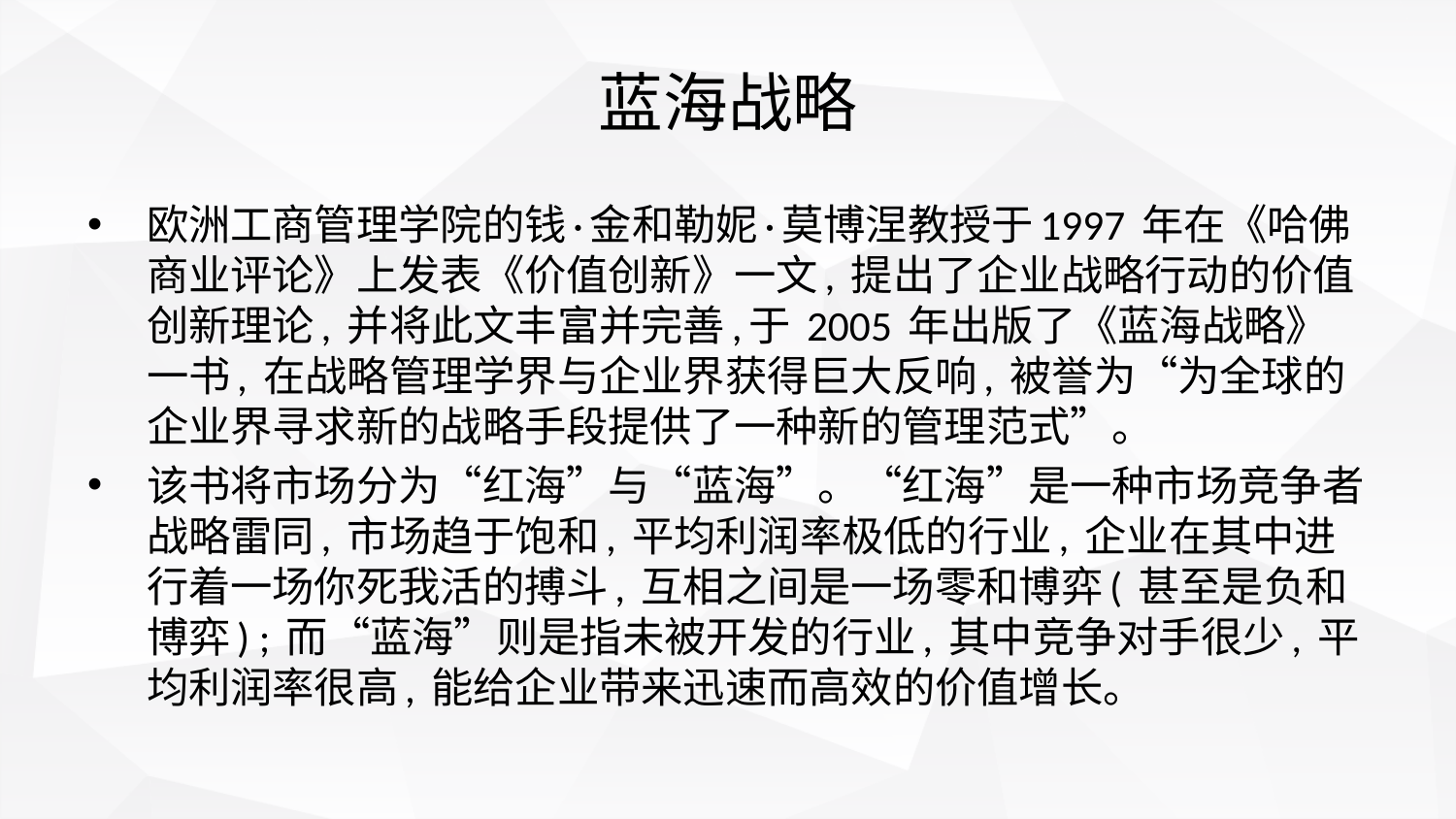

# 蓝海战略
欧洲工商管理学院的钱·金和勒妮·莫博涅教授于1997 年在《哈佛商业评论》上发表《价值创新》一文, 提出了企业战略行动的价值创新理论, 并将此文丰富并完善,于 2005 年出版了《蓝海战略》一书, 在战略管理学界与企业界获得巨大反响, 被誉为“为全球的企业界寻求新的战略手段提供了一种新的管理范式”。
该书将市场分为“红海”与“蓝海”。“红海”是一种市场竞争者战略雷同, 市场趋于饱和, 平均利润率极低的行业, 企业在其中进行着一场你死我活的搏斗, 互相之间是一场零和博弈( 甚至是负和博弈) ; 而“蓝海”则是指未被开发的行业, 其中竞争对手很少, 平均利润率很高, 能给企业带来迅速而高效的价值增长。